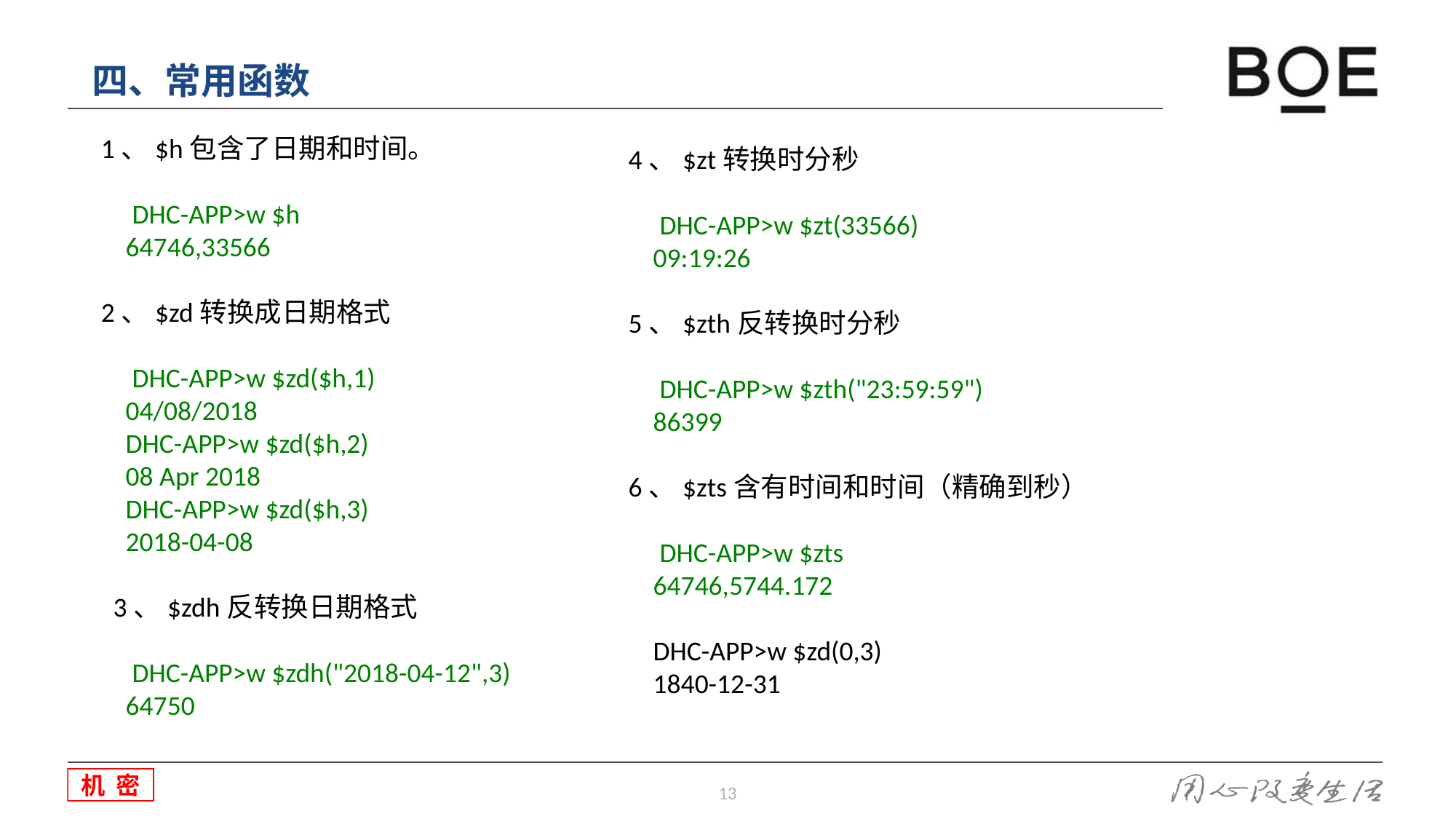

四、常用函数
4、$zt转换时分秒
    DHC-APP>w $zt(33566)
    09:19:26
5、$zth反转换时分秒
    DHC-APP>w $zth("23:59:59")
    86399
6、$zts含有时间和时间（精确到秒）
    DHC-APP>w $zts
    64746,5744.172

    DHC-APP>w $zd(0,3)
    1840-12-31

1、$h包含了日期和时间。
    DHC-APP>w $h
    64746,33566
2、$zd转换成日期格式
    DHC-APP>w $zd($h,1)
    04/08/2018
    DHC-APP>w $zd($h,2)
    08 Apr 2018
    DHC-APP>w $zd($h,3)
    2018-04-08
  3、$zdh反转换日期格式
    DHC-APP>w $zdh("2018-04-12",3)
    64750
13